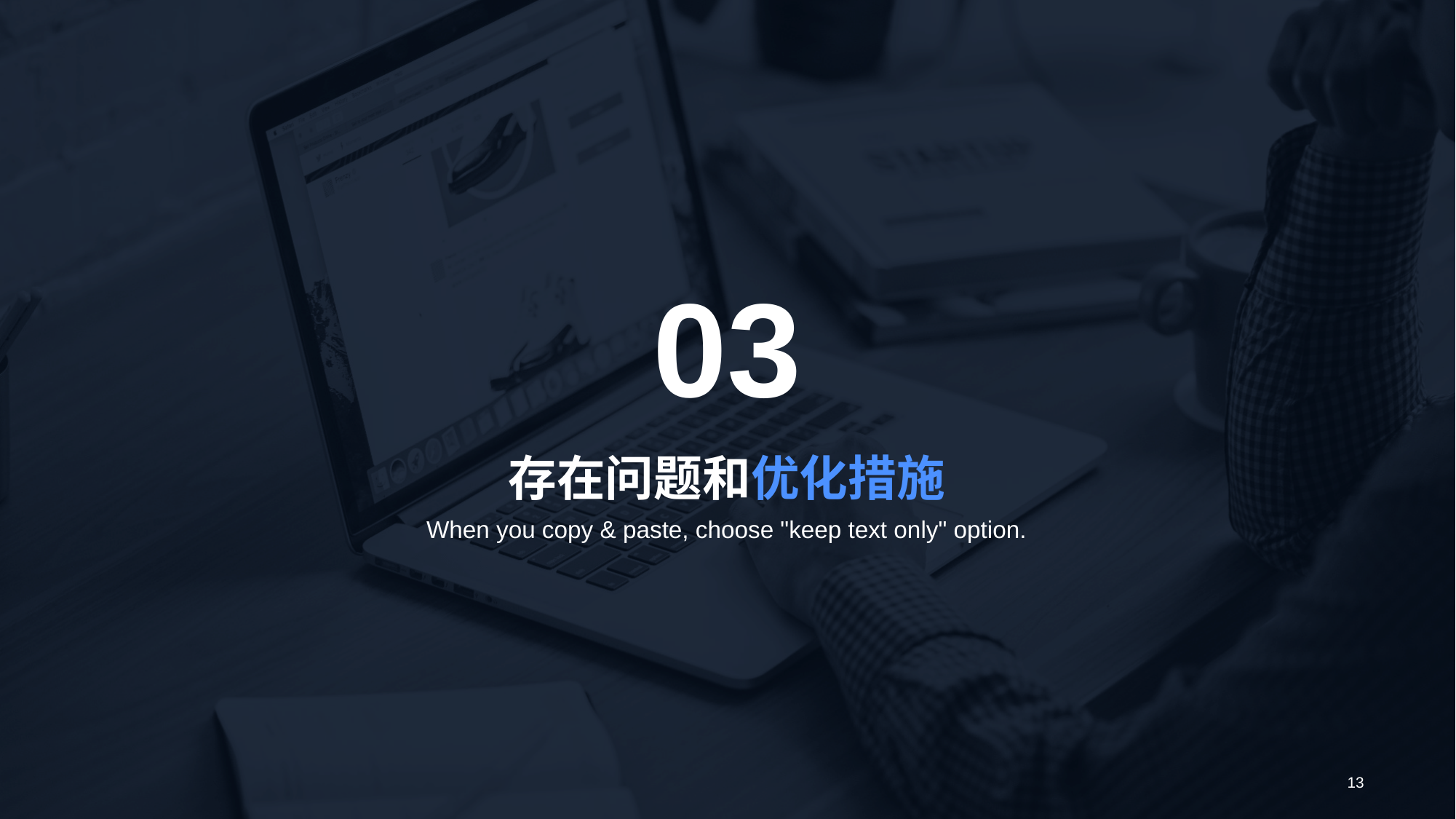

03
# 存在问题和优化措施
When you copy & paste, choose "keep text only" option.
13